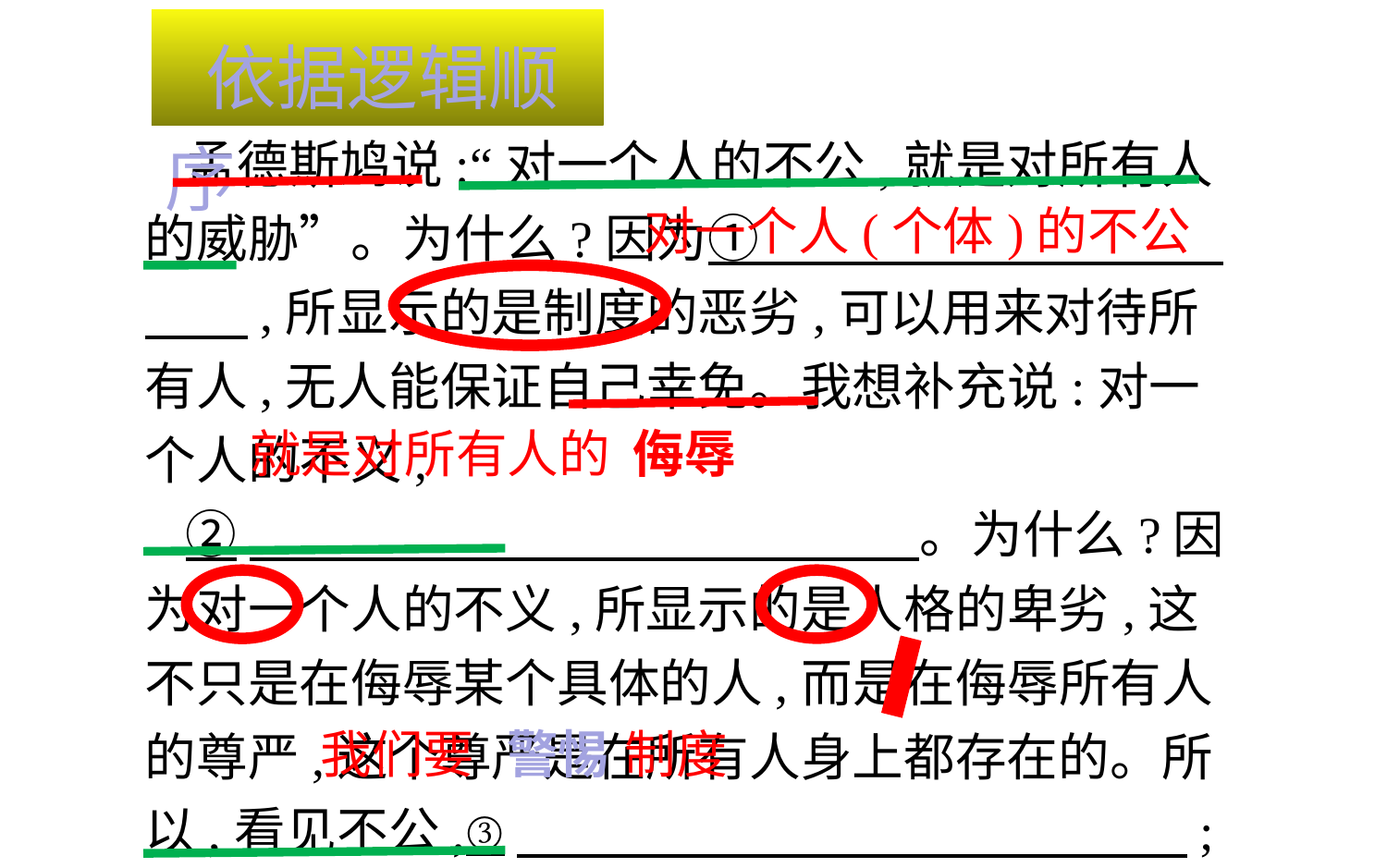

依据逻辑顺序
#
孟德斯鸠说:“对一个人的不公,就是对所有人的威胁”。为什么?因为①　　　　　　　　　　　,所显示的是制度的恶劣,可以用来对待所有人,无人能保证自己幸免。我想补充说:对一个人的不义,
②　　　　　　　　　　　　　。为什么?因为对一个人的不义,所显示的是人格的卑劣,这不只是在侮辱某个具体的人,而是在侮辱所有人的尊严,这个尊严是在所有人身上都存在的。所以,看见不公,③　　　　　　　　　　　　　;看见不义,我们要当心小人。

对一个人(个体)的不公

就是对所有人的
侮辱

我们要             制度
警惕